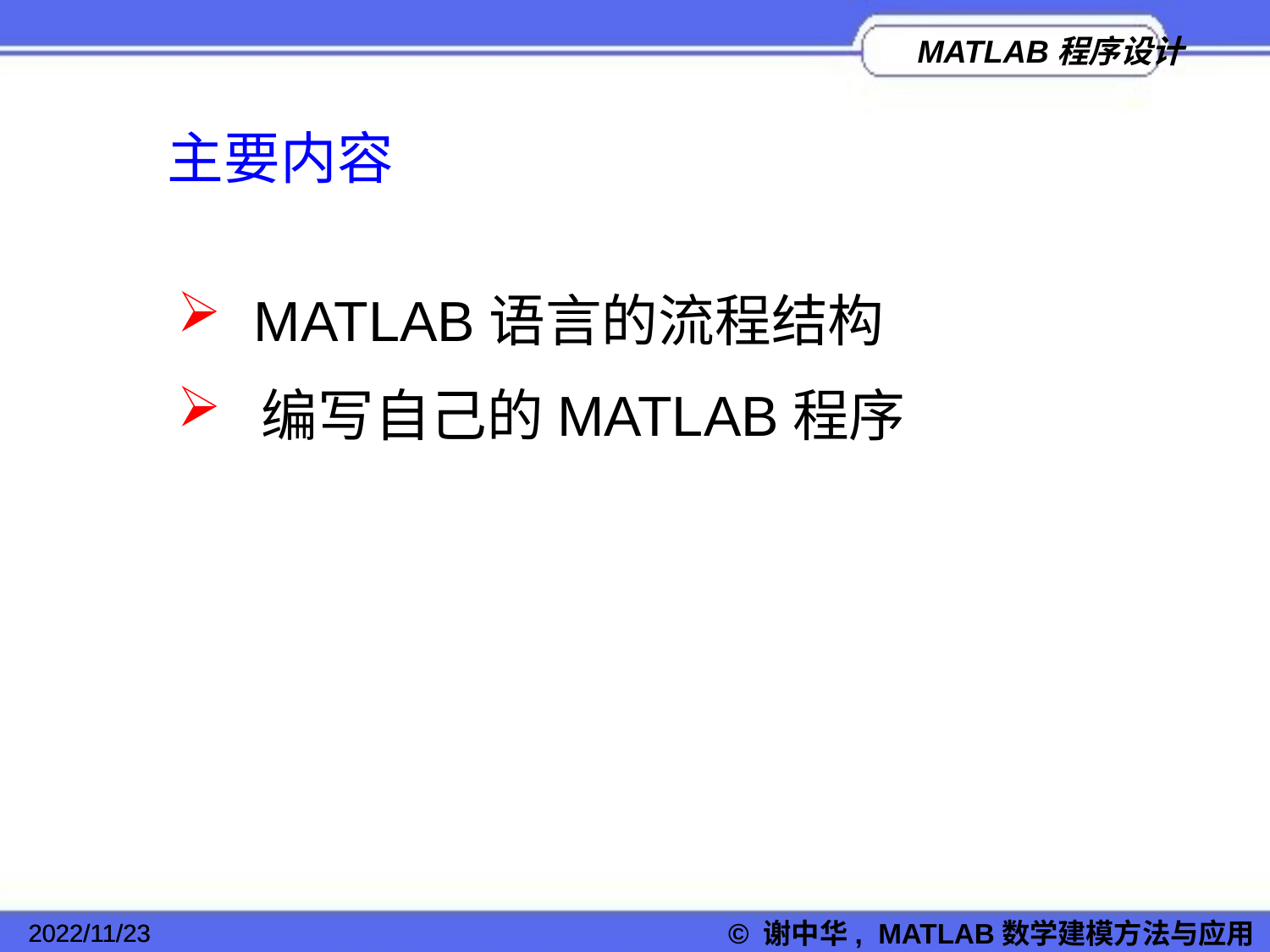

主要内容
  MATLAB语言的流程结构
  编写自己的MATLAB程序
2022/11/23
© 谢中华,  MATLAB数学建模方法与应用